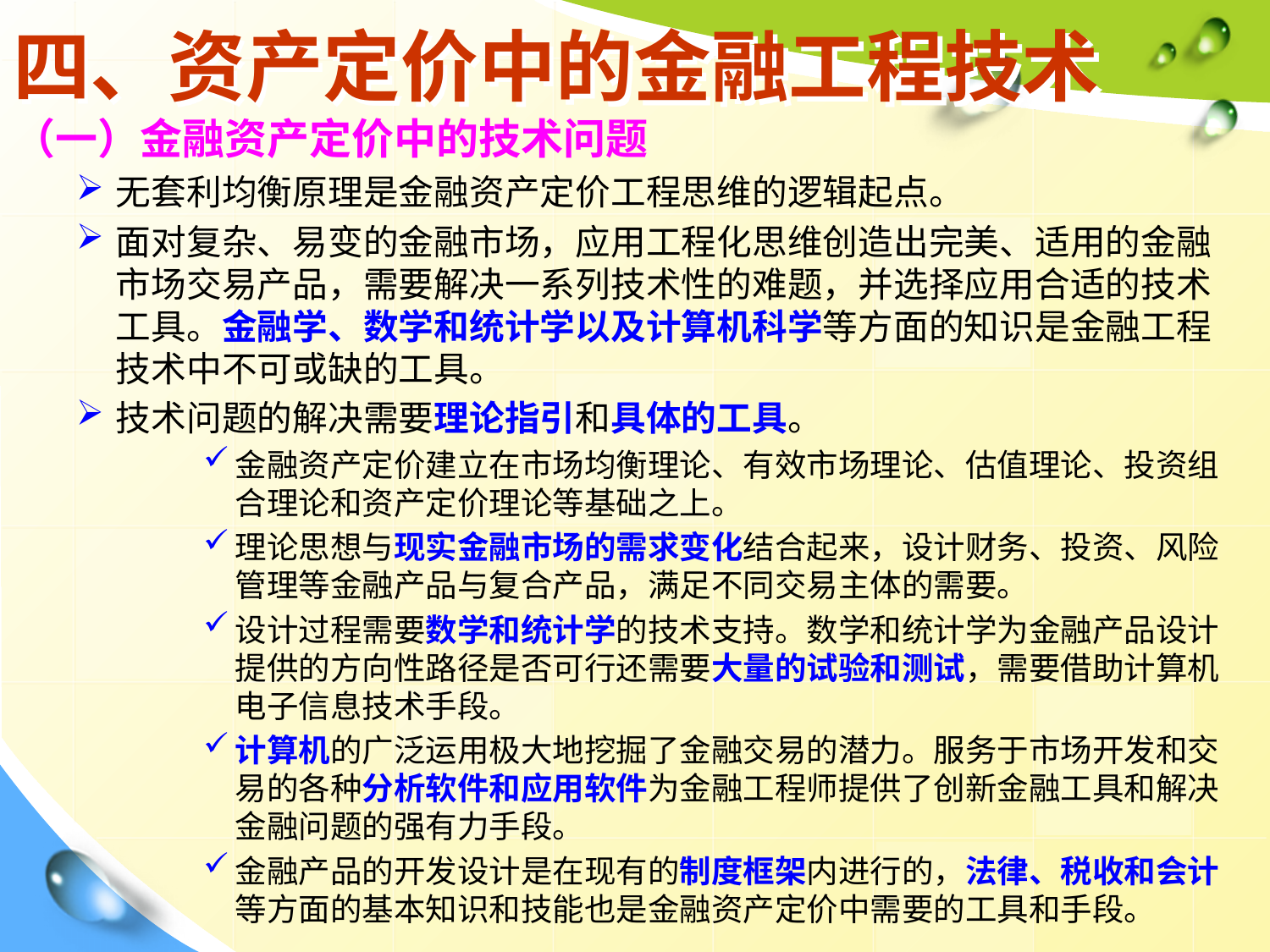

# 四、资产定价中的金融工程技术
（一）金融资产定价中的技术问题
无套利均衡原理是金融资产定价工程思维的逻辑起点。
面对复杂、易变的金融市场，应用工程化思维创造出完美、适用的金融市场交易产品，需要解决一系列技术性的难题，并选择应用合适的技术工具。金融学、数学和统计学以及计算机科学等方面的知识是金融工程技术中不可或缺的工具。
技术问题的解决需要理论指引和具体的工具。
金融资产定价建立在市场均衡理论、有效市场理论、估值理论、投资组合理论和资产定价理论等基础之上。
理论思想与现实金融市场的需求变化结合起来，设计财务、投资、风险管理等金融产品与复合产品，满足不同交易主体的需要。
设计过程需要数学和统计学的技术支持。数学和统计学为金融产品设计提供的方向性路径是否可行还需要大量的试验和测试，需要借助计算机电子信息技术手段。
计算机的广泛运用极大地挖掘了金融交易的潜力。服务于市场开发和交易的各种分析软件和应用软件为金融工程师提供了创新金融工具和解决金融问题的强有力手段。
金融产品的开发设计是在现有的制度框架内进行的，法律、税收和会计等方面的基本知识和技能也是金融资产定价中需要的工具和手段。